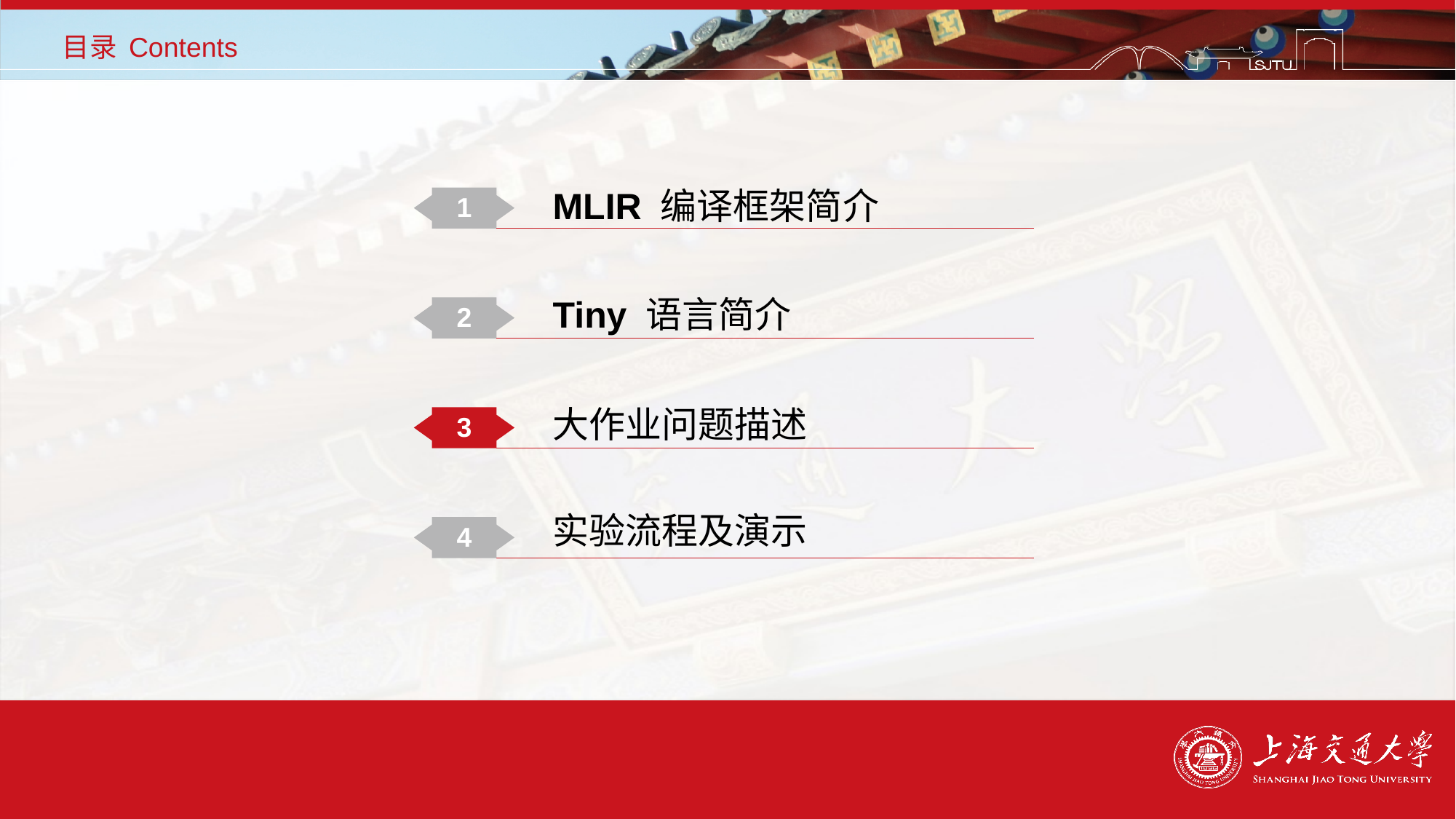

# 目录 Contents
MLIR 编译框架简介
1

Tiny 语言简介
2

大作业问题描述
3

实验流程及演示
4